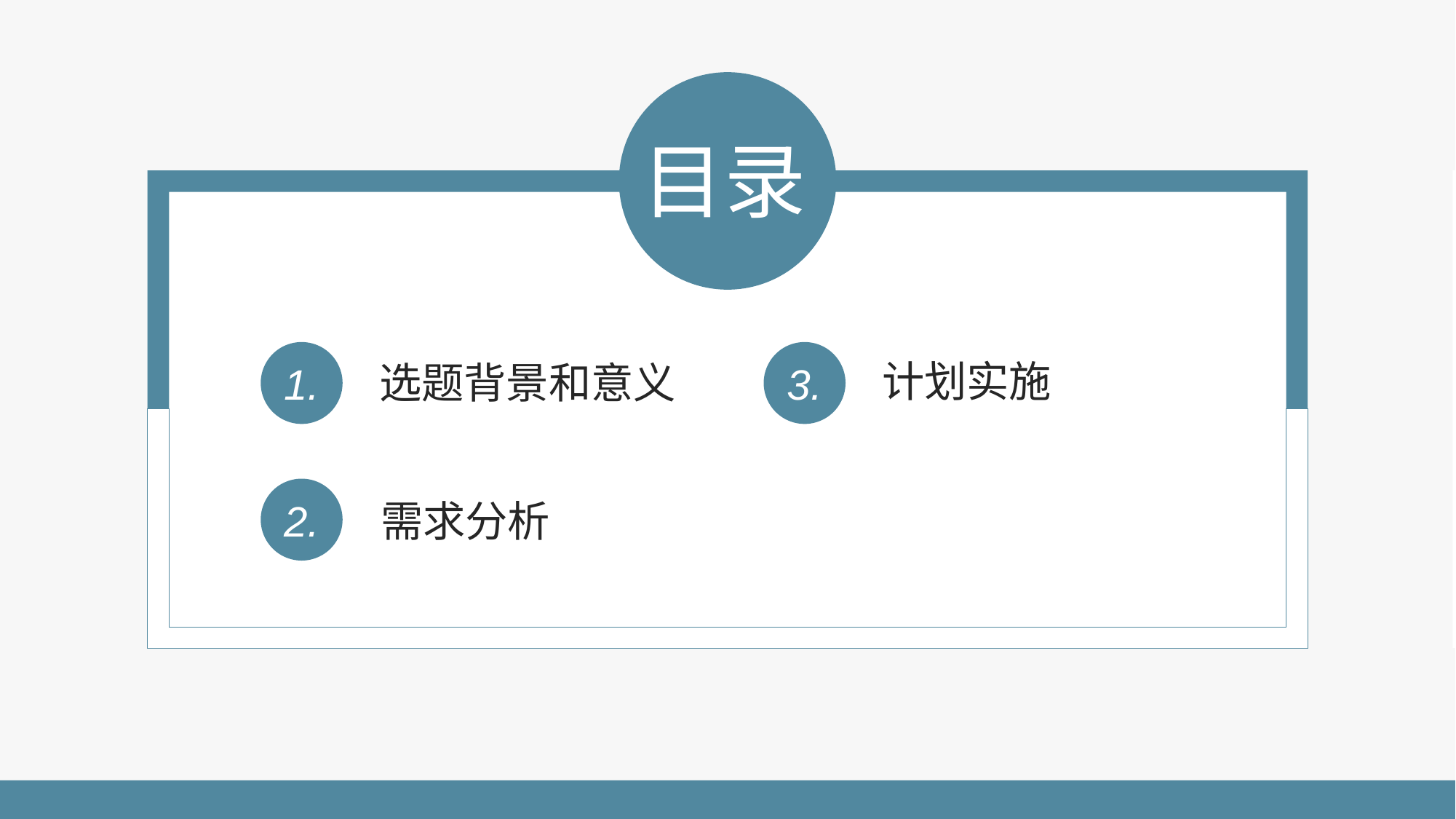

目录

计划实施
选题背景和意义
3.
1.

2.
需求分析